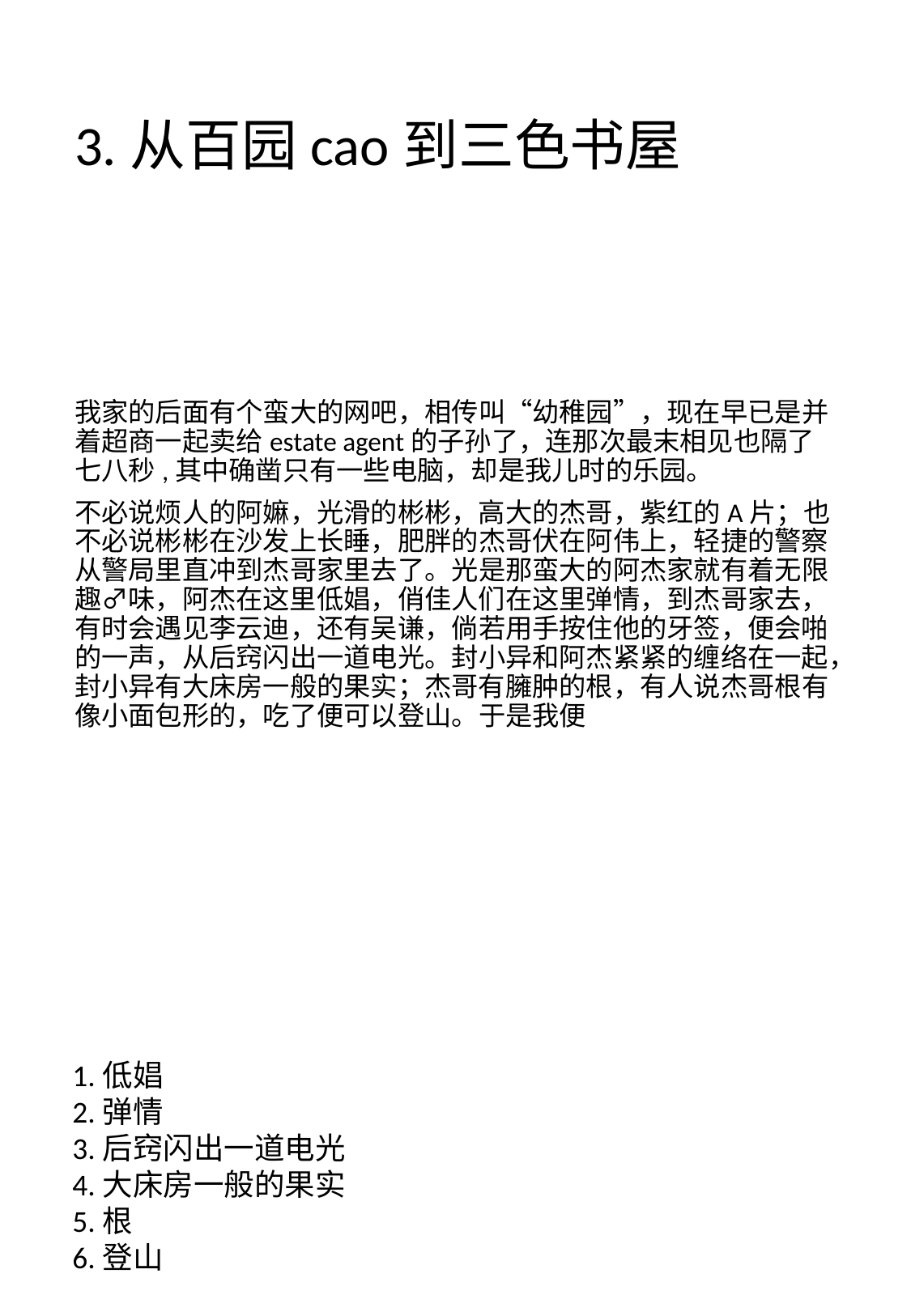

# 3.从百园cao到三色书屋
我家的后面有个蛮大的网吧，相传叫“幼稚园”，现在早已是并着超商一起卖给estate agent的子孙了，连那次最末相见也隔了七八秒,其中确凿只有一些电脑，却是我儿时的乐园。
不必说烦人的阿嫲，光滑的彬彬，高大的杰哥，紫红的A片；也不必说彬彬在沙发上长睡，肥胖的杰哥伏在阿伟上，轻捷的警察从警局里直冲到杰哥家里去了。光是那蛮大的阿杰家就有着无限趣♂味，阿杰在这里低娼，俏佳人们在这里弹情，到杰哥家去，有时会遇见李云迪，还有吴谦，倘若用手按住他的牙签，便会啪的一声，从后窍闪出一道电光。封小异和阿杰紧紧的缠络在一起，封小异有大床房一般的果实；杰哥有臃肿的根，有人说杰哥根有像小面包形的，吃了便可以登山。于是我便
1.低娼
2.弹情
3.后窍闪出一道电光
4.大床房一般的果实
5.根
6.登山